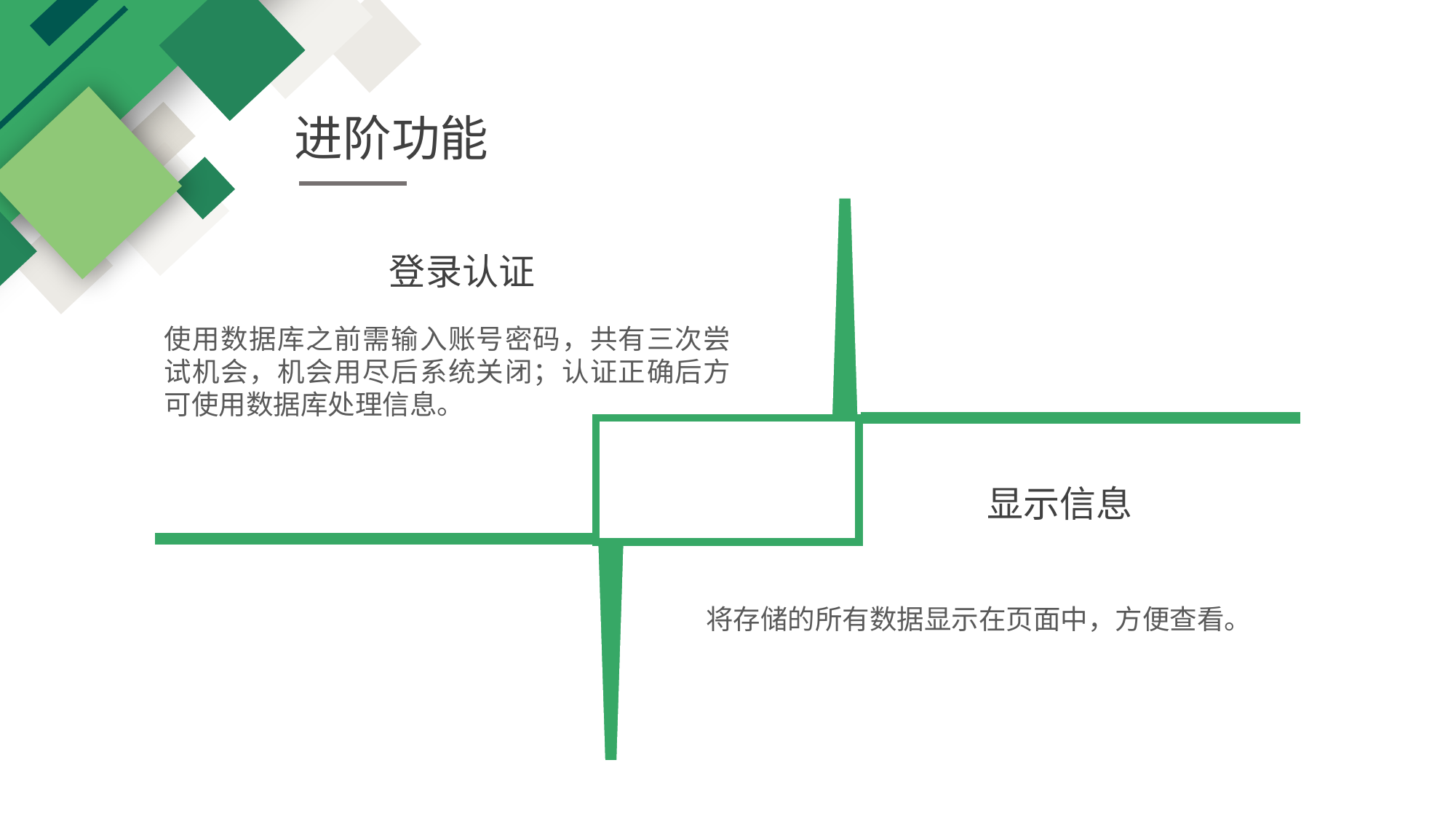

进阶功能

登录认证
使用数据库之前需输入账号密码，共有三次尝试机会，机会用尽后系统关闭；认证正确后方可使用数据库处理信息。

显示信息

将存储的所有数据显示在页面中，方便查看。